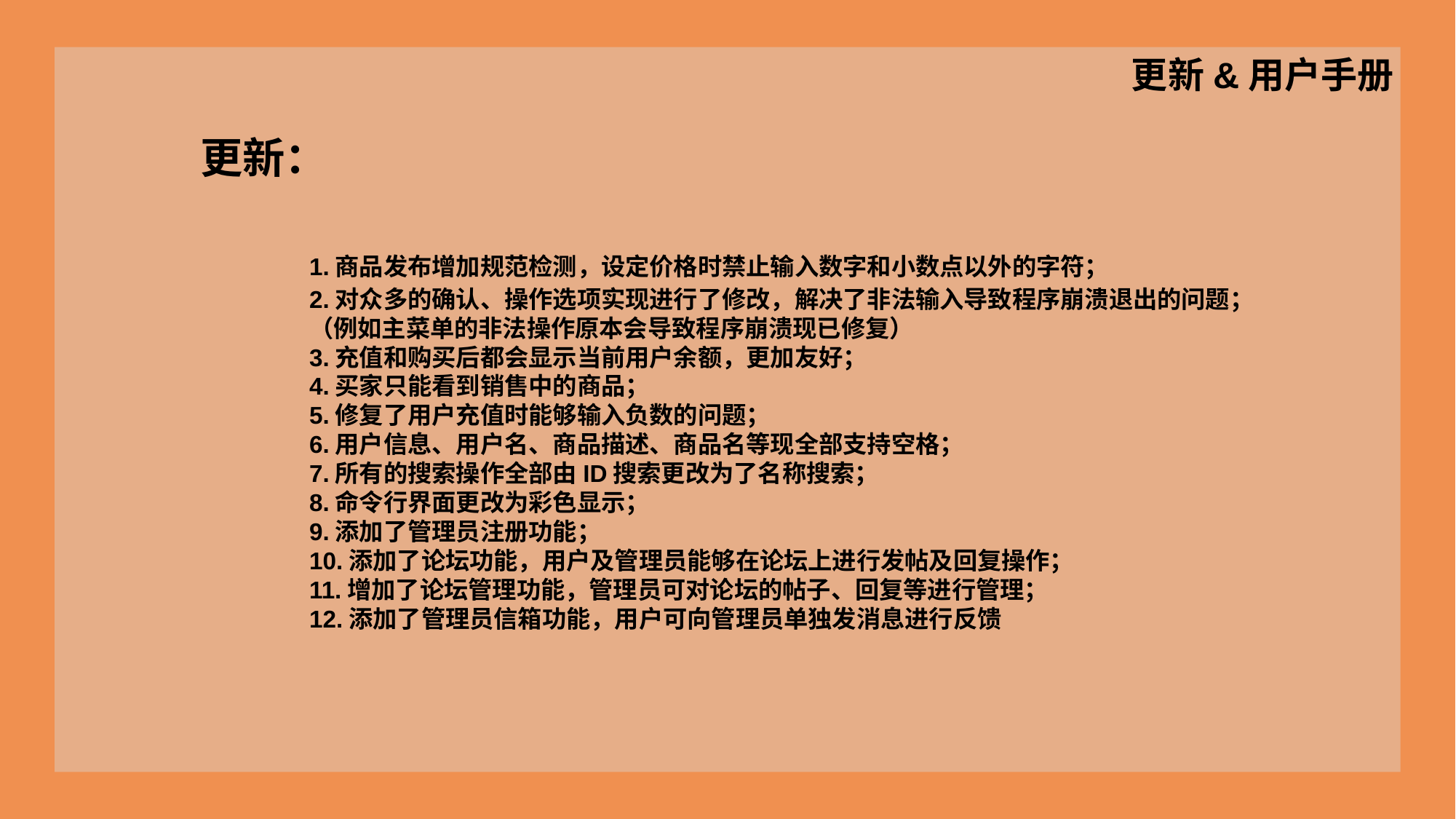

更新&用户手册
更新：

	1.商品发布增加规范检测，设定价格时禁止输入数字和小数点以外的字符；
	2.对众多的确认、操作选项实现进行了修改，解决了非法输入导致程序崩溃退出的问题；
	（例如主菜单的非法操作原本会导致程序崩溃现已修复）
	3.充值和购买后都会显示当前用户余额，更加友好；
	4.买家只能看到销售中的商品；
	5.修复了用户充值时能够输入负数的问题；
	6.用户信息、用户名、商品描述、商品名等现全部支持空格；
	7.所有的搜索操作全部由ID搜索更改为了名称搜索；
	8.命令行界面更改为彩色显示；
	9.添加了管理员注册功能；
	10.添加了论坛功能，用户及管理员能够在论坛上进行发帖及回复操作；
	11.增加了论坛管理功能，管理员可对论坛的帖子、回复等进行管理；
	12.添加了管理员信箱功能，用户可向管理员单独发消息进行反馈